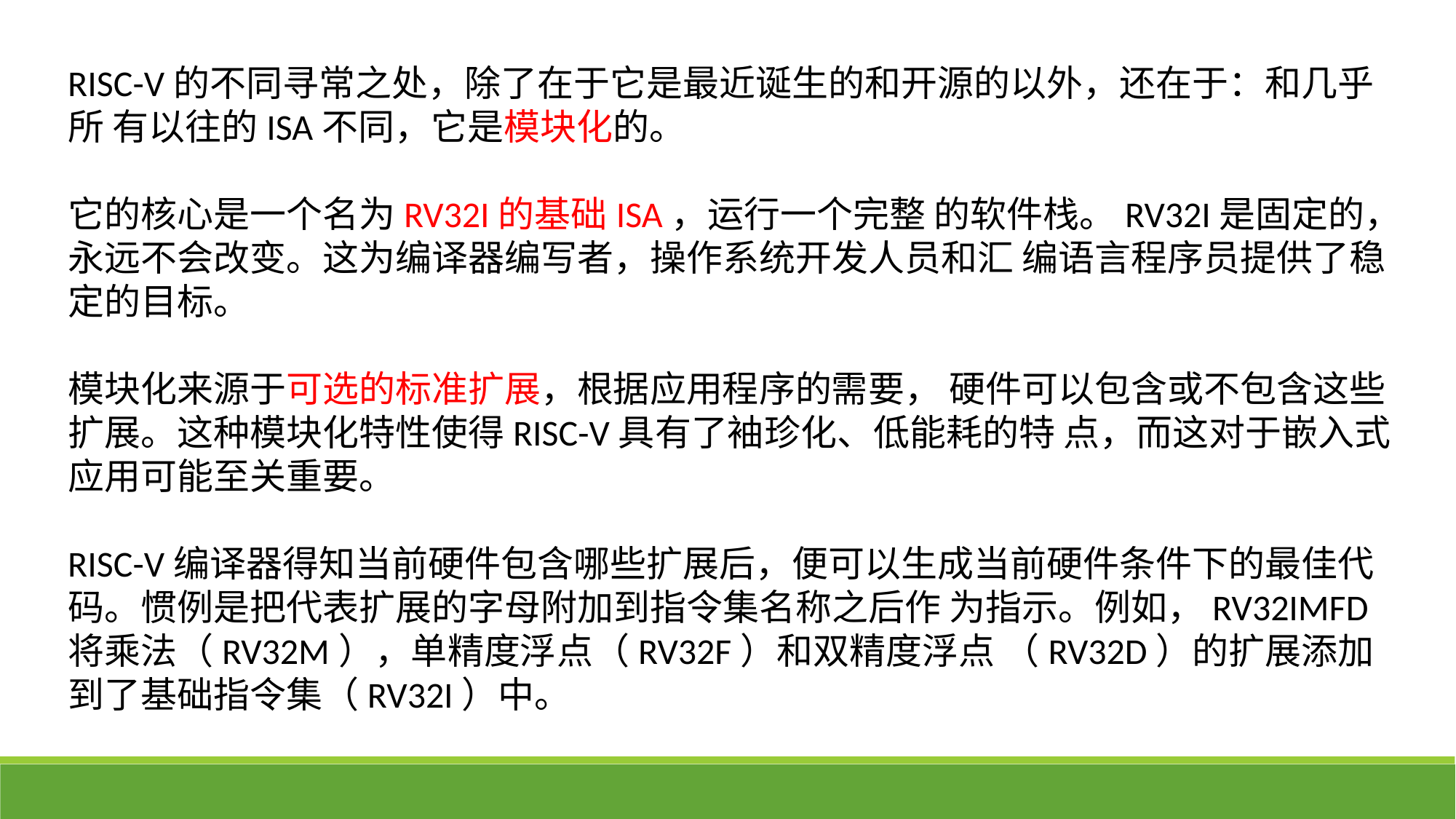

RISC-V的不同寻常之处，除了在于它是最近诞生的和开源的以外，还在于：和几乎所 有以往的ISA不同，它是模块化的。

它的核心是一个名为RV32I的基础ISA，运行一个完整 的软件栈。RV32I是固定的，永远不会改变。这为编译器编写者，操作系统开发人员和汇 编语言程序员提供了稳定的目标。

模块化来源于可选的标准扩展，根据应用程序的需要， 硬件可以包含或不包含这些扩展。这种模块化特性使得RISC-V具有了袖珍化、低能耗的特 点，而这对于嵌入式应用可能至关重要。

RISC-V编译器得知当前硬件包含哪些扩展后，便可以生成当前硬件条件下的最佳代码。惯例是把代表扩展的字母附加到指令集名称之后作 为指示。例如，RV32IMFD将乘法（RV32M），单精度浮点（RV32F）和双精度浮点 （RV32D）的扩展添加到了基础指令集（RV32I）中。